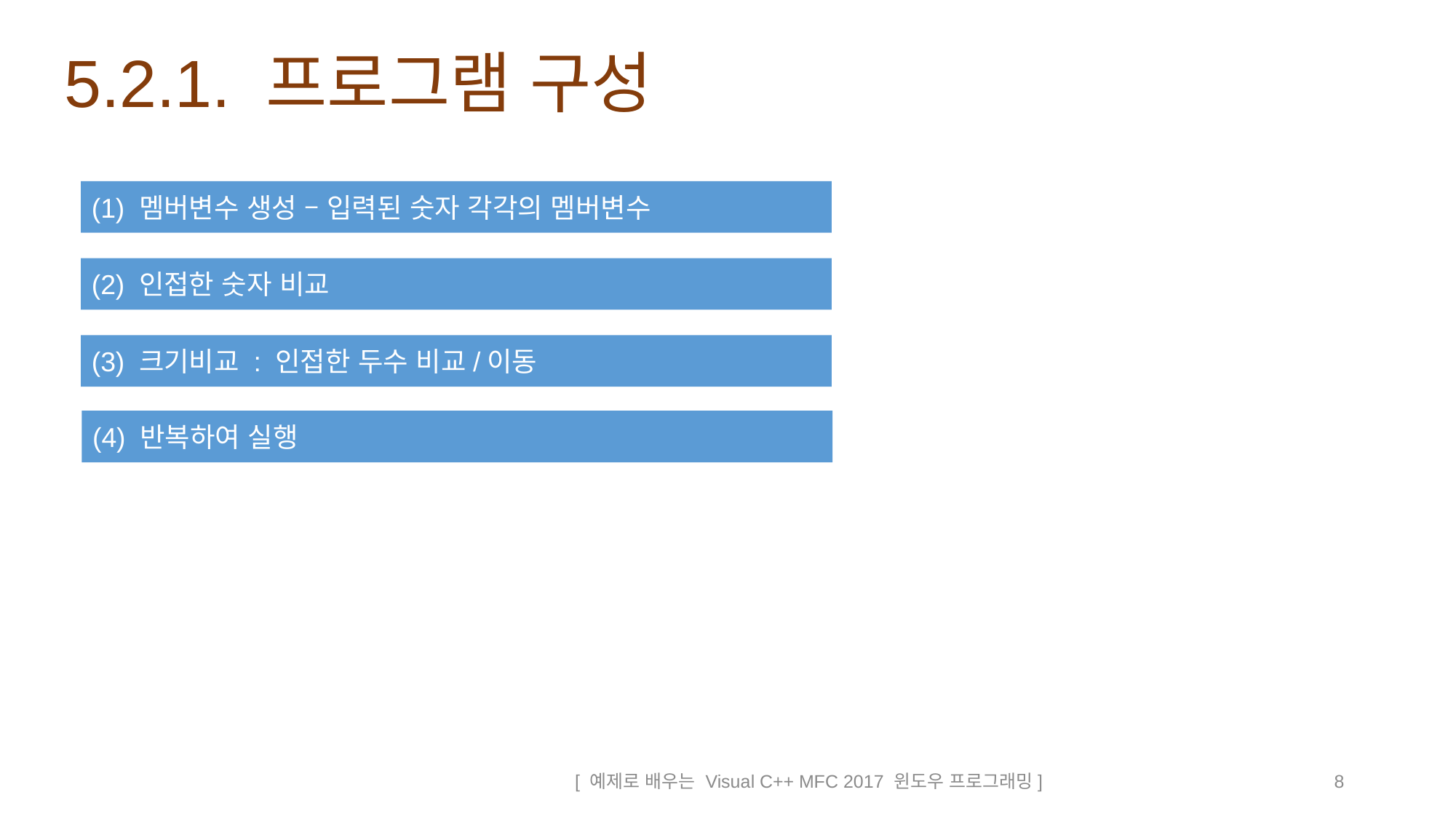

# 5.2.1. 프로그램 구성
(1) 멤버변수 생성 – 입력된 숫자 각각의 멤버변수
(2) 인접한 숫자 비교
(3) 크기비교 : 인접한 두수 비교/이동
(4) 반복하여 실행
[ 예제로 배우는 Visual C++ MFC 2017 윈도우 프로그래밍]
8